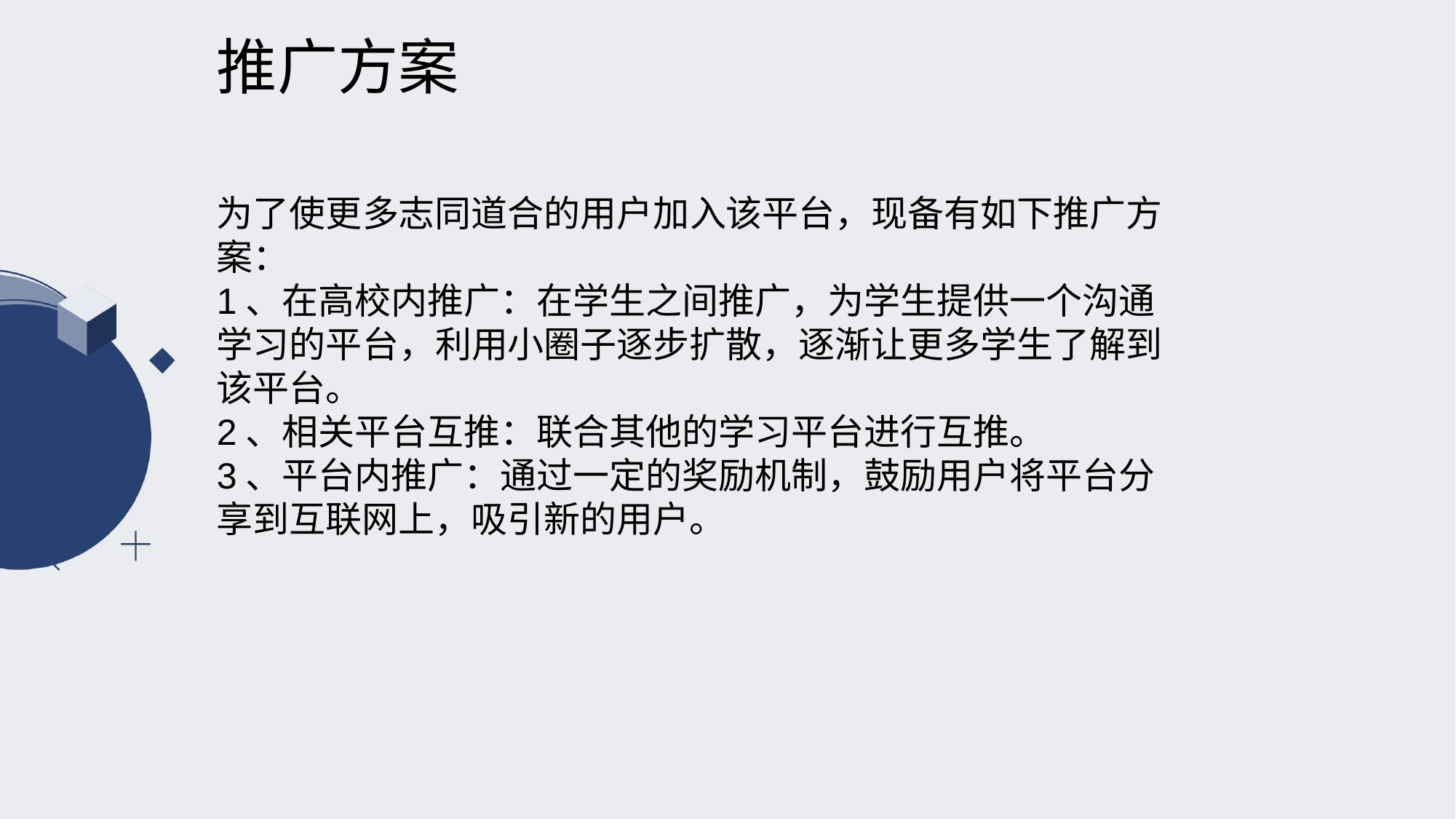

推广方案
为了使更多志同道合的用户加入该平台，现备有如下推广方案：
1、在高校内推广：在学生之间推广，为学生提供一个沟通学习的平台，利用小圈子逐步扩散，逐渐让更多学生了解到该平台。
2、相关平台互推：联合其他的学习平台进行互推。
3、平台内推广：通过一定的奖励机制，鼓励用户将平台分享到互联网上，吸引新的用户。